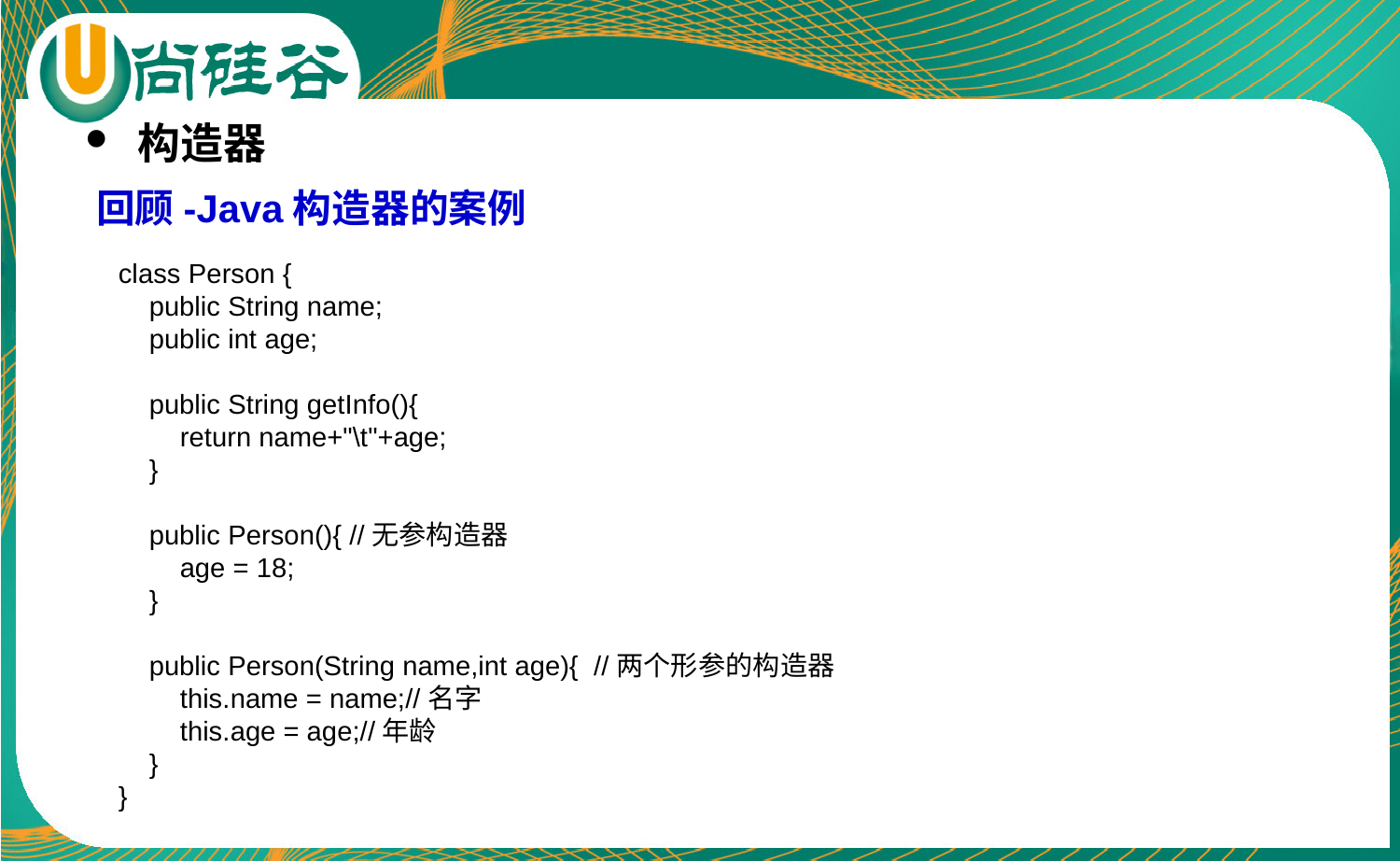

构造器
回顾-Java构造器的案例

class Person {
    public String name;
    public int age;

    public String getInfo(){
        return name+"\t"+age;
    }

    public Person(){ //无参构造器
        age = 18;
    }

    public Person(String name,int age){  //两个形参的构造器
        this.name = name;//名字
        this.age = age;//年龄
    }
}